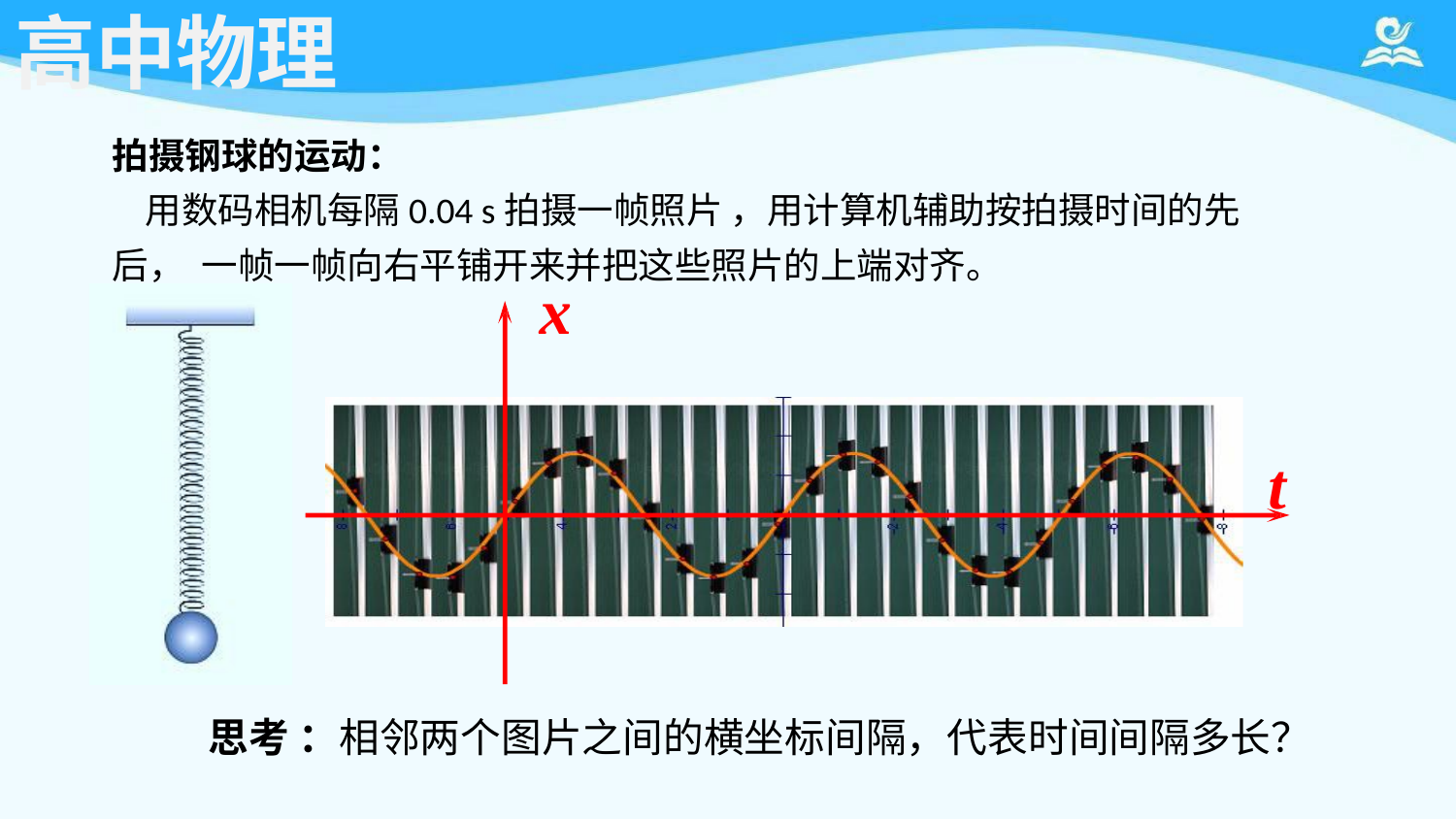

# 高中物理
拍摄钢球的运动：
用数码相机每隔0.04 s拍摄一帧照片，用计算机辅助按拍摄时间的先后，  一帧一帧向右平铺开来并把这些照片的上端对齐。
x

t

思考：相邻两个图片之间的横坐标间隔，代表时间间隔多长？